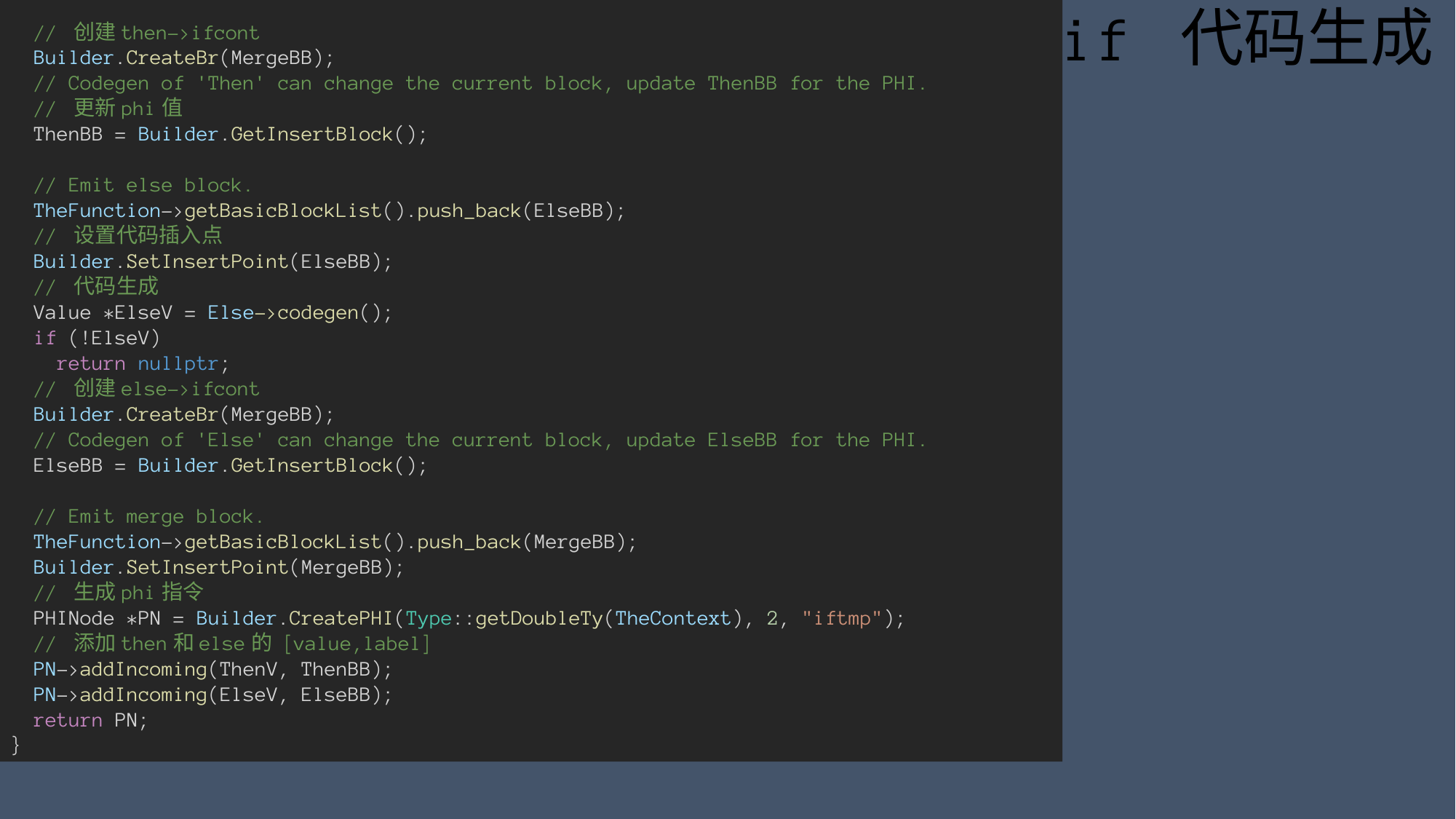

# if 代码生成
// if代码生成
Value *IfExprAST::codegen() {
  Value *CondV = Cond->codegen();
  if (!CondV)
    return nullptr;
  // Convert condition to a bool by comparing non-equal to 0.0.
  // 生成i1的值
  CondV = Builder.CreateFCmpONE(
      CondV, ConstantFP::get(TheContext, APFloat(0.0)), "ifcond");
  // 获取函数位置
  Function *TheFunction = Builder.GetInsertBlock()->getParent();
  // Create blocks for the then and else cases.  Insert the 'then' block at the
  // end of the function.
  BasicBlock *ThenBB = BasicBlock::Create(TheContext, "then", TheFunction);
  BasicBlock *ElseBB = BasicBlock::Create(TheContext, "else");
  BasicBlock *MergeBB = BasicBlock::Create(TheContext, "ifcont");
  // 创建br指令
  Builder.CreateCondBr(CondV, ThenBB, ElseBB);
  // Emit then value.
  Builder.SetInsertPoint(ThenBB);
  // Then代码生成
  Value *ThenV = Then->codegen();
  if (!ThenV)
    return nullptr;
  // 创建then->ifcont
  Builder.CreateBr(MergeBB);
  // Codegen of 'Then' can change the current block, update ThenBB for the PHI.
  // 更新phi值
  ThenBB = Builder.GetInsertBlock();
  // Emit else block.
  TheFunction->getBasicBlockList().push_back(ElseBB);
  // 设置代码插入点
  Builder.SetInsertPoint(ElseBB);
  // 代码生成
  Value *ElseV = Else->codegen();
  if (!ElseV)
    return nullptr;
  // 创建else->ifcont
  Builder.CreateBr(MergeBB);
  // Codegen of 'Else' can change the current block, update ElseBB for the PHI.
  ElseBB = Builder.GetInsertBlock();
  // Emit merge block.
  TheFunction->getBasicBlockList().push_back(MergeBB);
  Builder.SetInsertPoint(MergeBB);
  // 生成phi指令
  PHINode *PN = Builder.CreatePHI(Type::getDoubleTy(TheContext), 2, "iftmp");
  // 添加then和else的 [value,label]
  PN->addIncoming(ThenV, ThenBB);
  PN->addIncoming(ElseV, ElseBB);
  return PN;
}